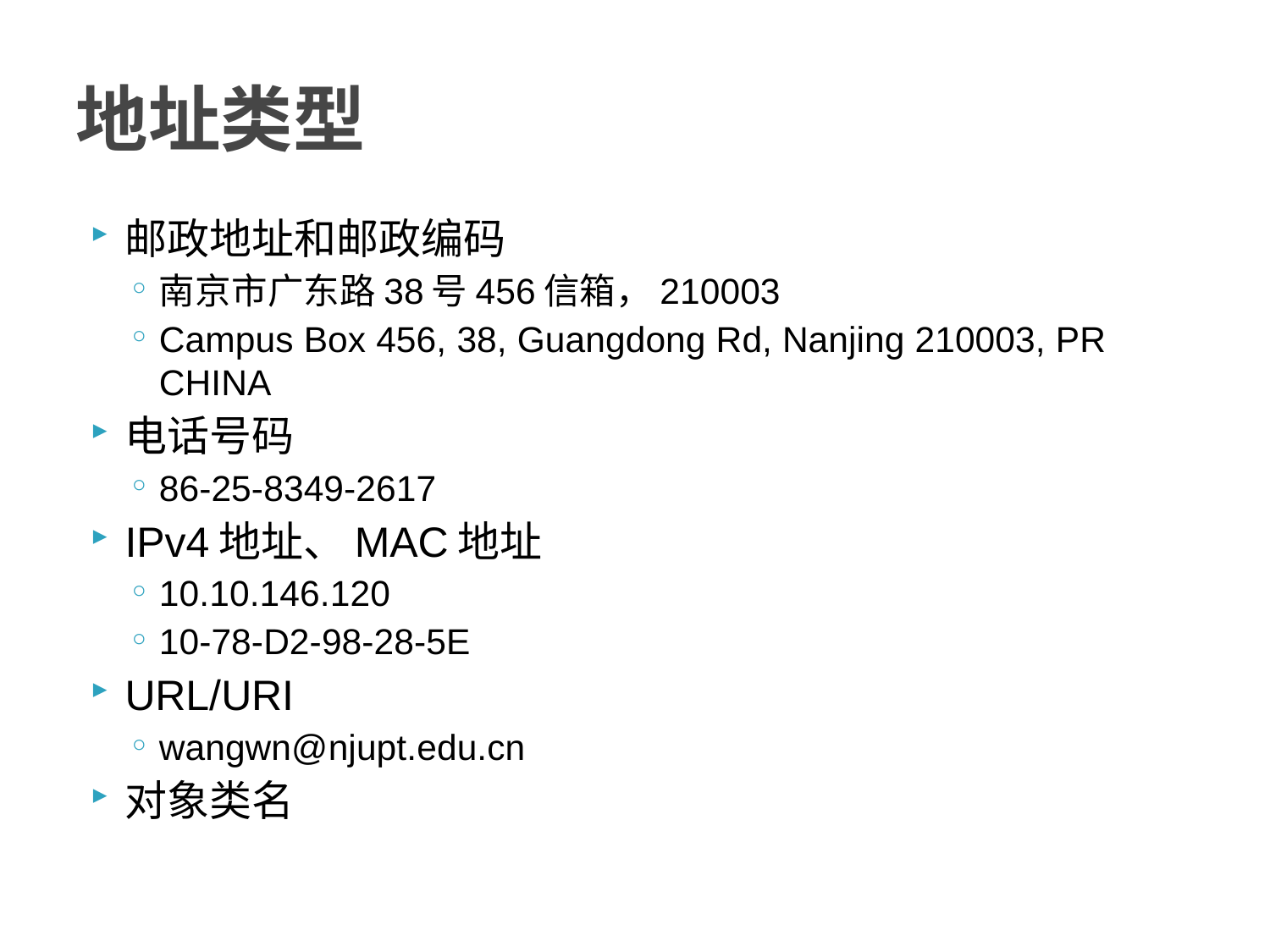

# 地址类型
邮政地址和邮政编码
南京市广东路38号456信箱，210003
Campus Box 456, 38, Guangdong Rd, Nanjing 210003, PR CHINA
电话号码
86-25-8349-2617
IPv4地址、MAC地址
10.10.146.120
10-78-D2-98-28-5E
URL/URI
wangwn@njupt.edu.cn
对象类名